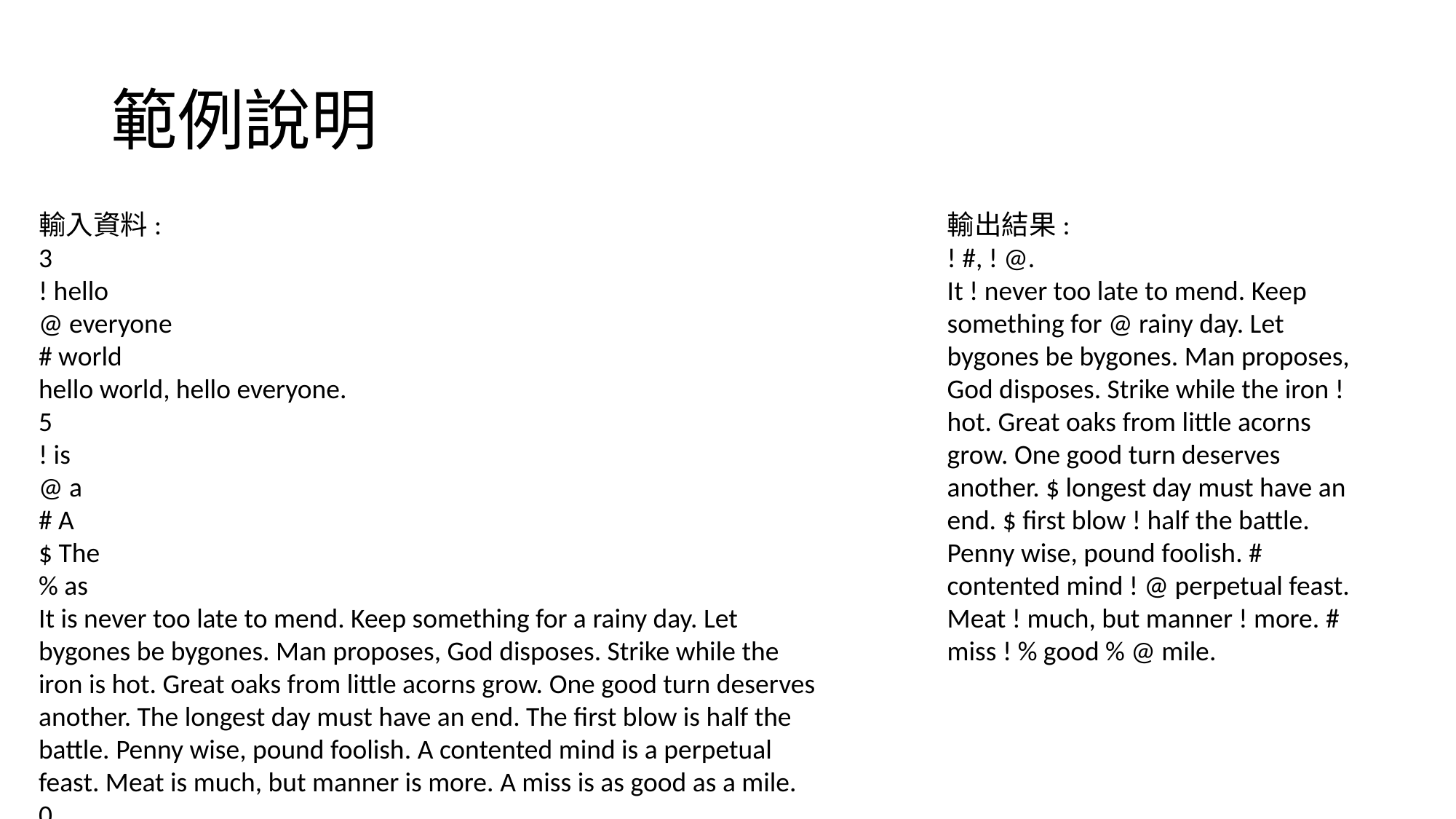

# 範例說明
輸入資料:
3
! hello
@ everyone
# world
hello world, hello everyone.
5
! is
@ a
# A
$ The
% as
It is never too late to mend. Keep something for a rainy day. Let bygones be bygones. Man proposes, God disposes. Strike while the iron is hot. Great oaks from little acorns grow. One good turn deserves another. The longest day must have an end. The first blow is half the battle. Penny wise, pound foolish. A contented mind is a perpetual feast. Meat is much, but manner is more. A miss is as good as a mile.
0
輸出結果:
! #, ! @.
It ! never too late to mend. Keep something for @ rainy day. Let bygones be bygones. Man proposes, God disposes. Strike while the iron ! hot. Great oaks from little acorns grow. One good turn deserves another. $ longest day must have an end. $ first blow ! half the battle. Penny wise, pound foolish. # contented mind ! @ perpetual feast. Meat ! much, but manner ! more. # miss ! % good % @ mile.